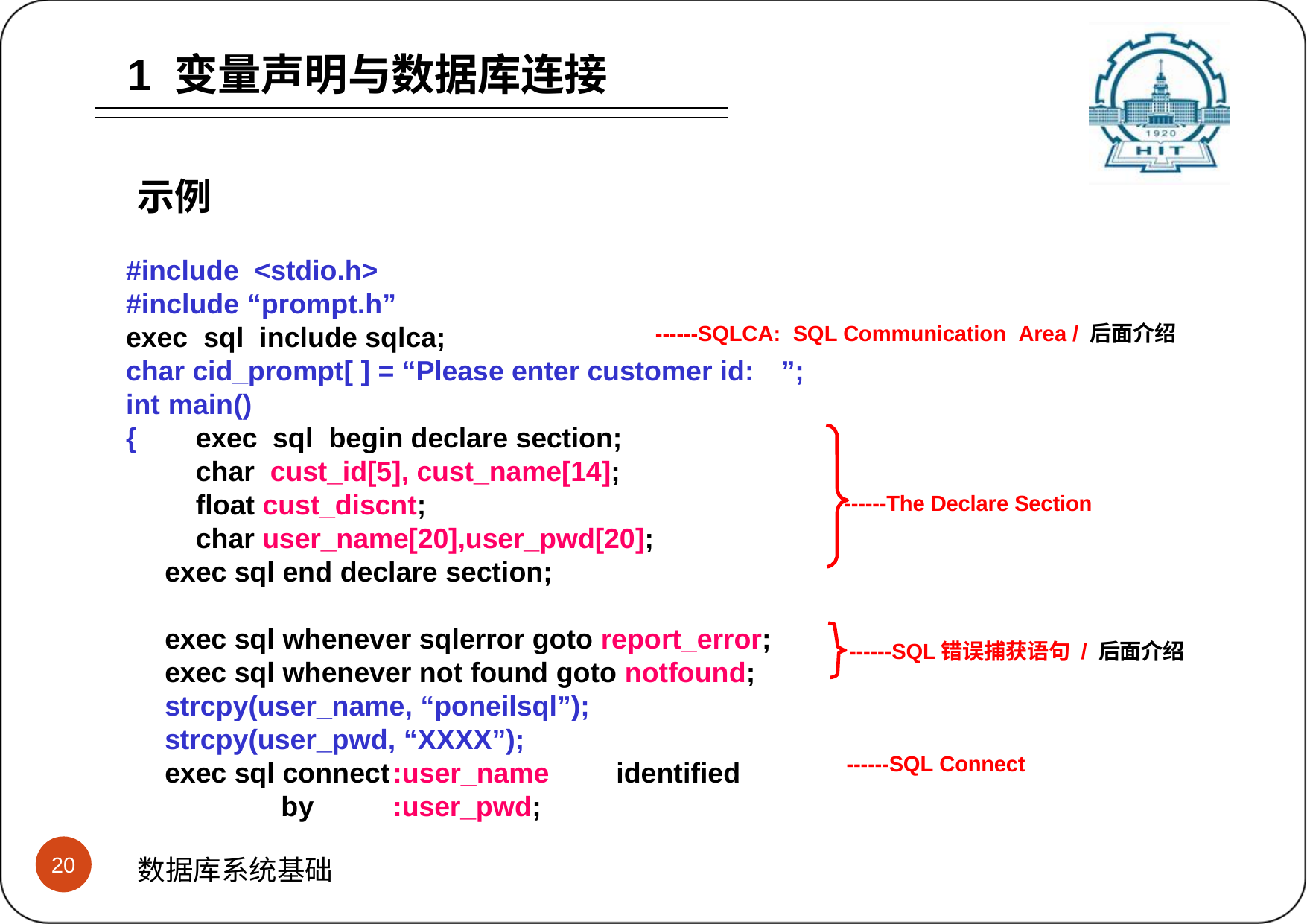

# 1 变量声明与数据库连接
示例
#include  <stdio.h>
#include “prompt.h” exec  sql  include sqlca;
------SQLCA:  SQL Communication  Area / 后面介绍
char cid_prompt[ ] = “Please enter customer id:	”; int main()
{	exec  sql  begin declare section; char  cust_id[5], cust_name[14]; float cust_discnt;
char user_name[20],user_pwd[20]; exec sql end declare section;

------The Declare Section
exec sql whenever sqlerror goto report_error; exec sql whenever not found goto notfound; strcpy(user_name, “poneilsql”); strcpy(user_pwd, “XXXX”);
exec sql connect	:user_name	identified by	:user_pwd;

------SQL错误捕获语句 / 后面介绍
------SQL Connect